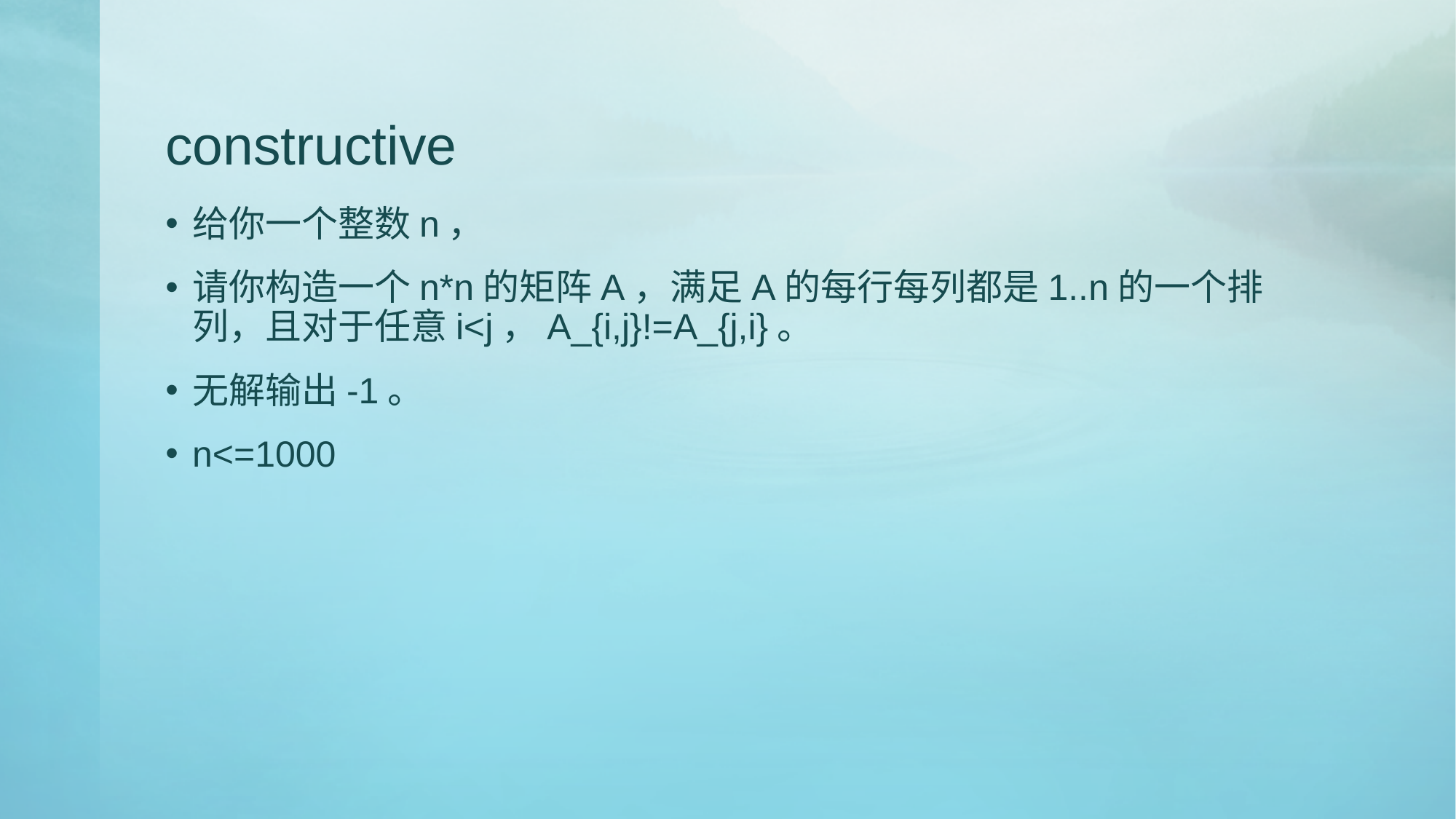

# constructive
给你一个整数n，
请你构造一个n*n的矩阵A，满足A的每行每列都是1..n的一个排列，且对于任意i<j，A_{i,j}!=A_{j,i}。
无解输出-1。
n<=1000